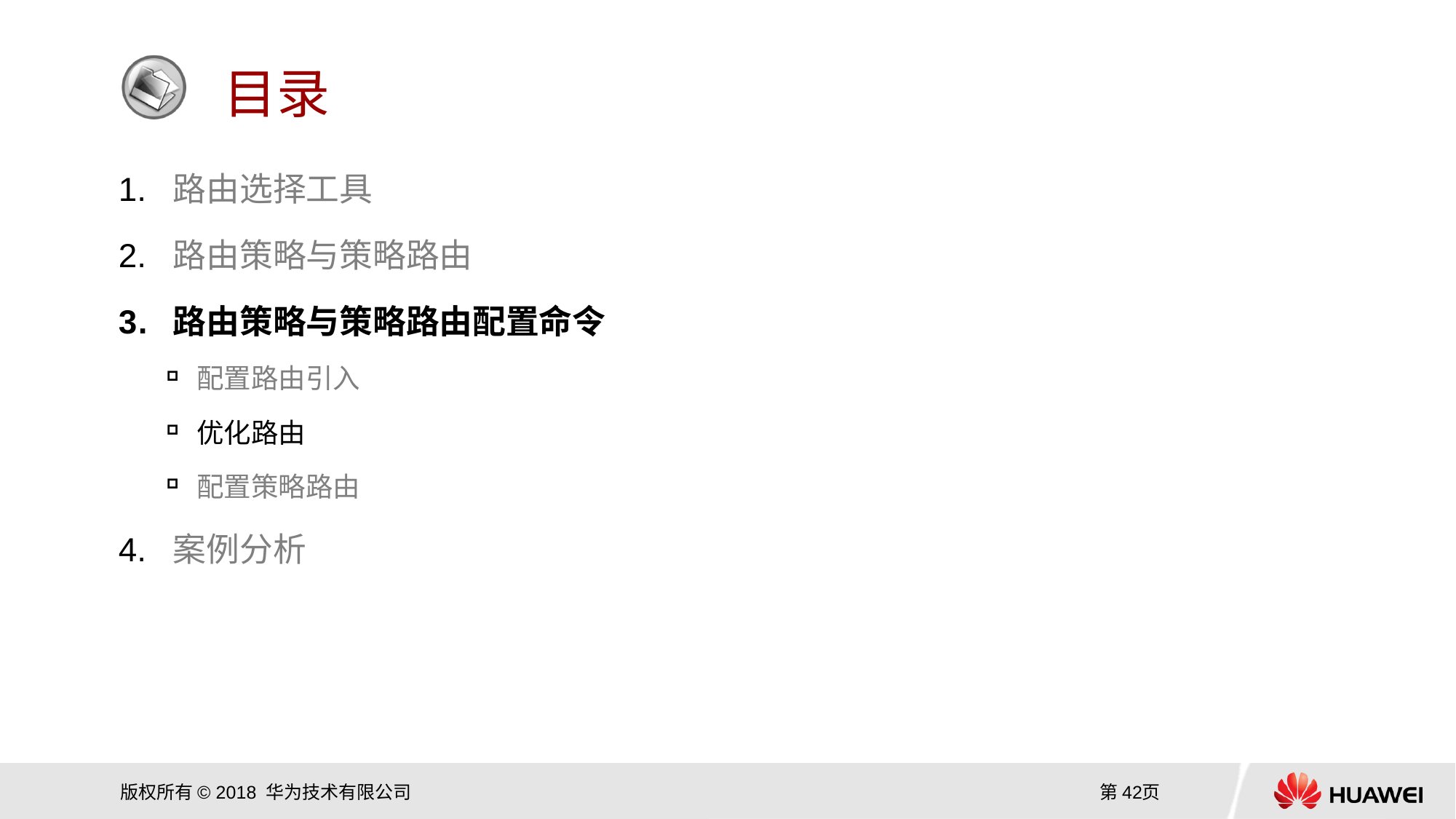

路由选择工具
路由策略与策略路由
路由策略与策略路由配置命令
配置路由引入
优化路由
配置策略路由
案例分析